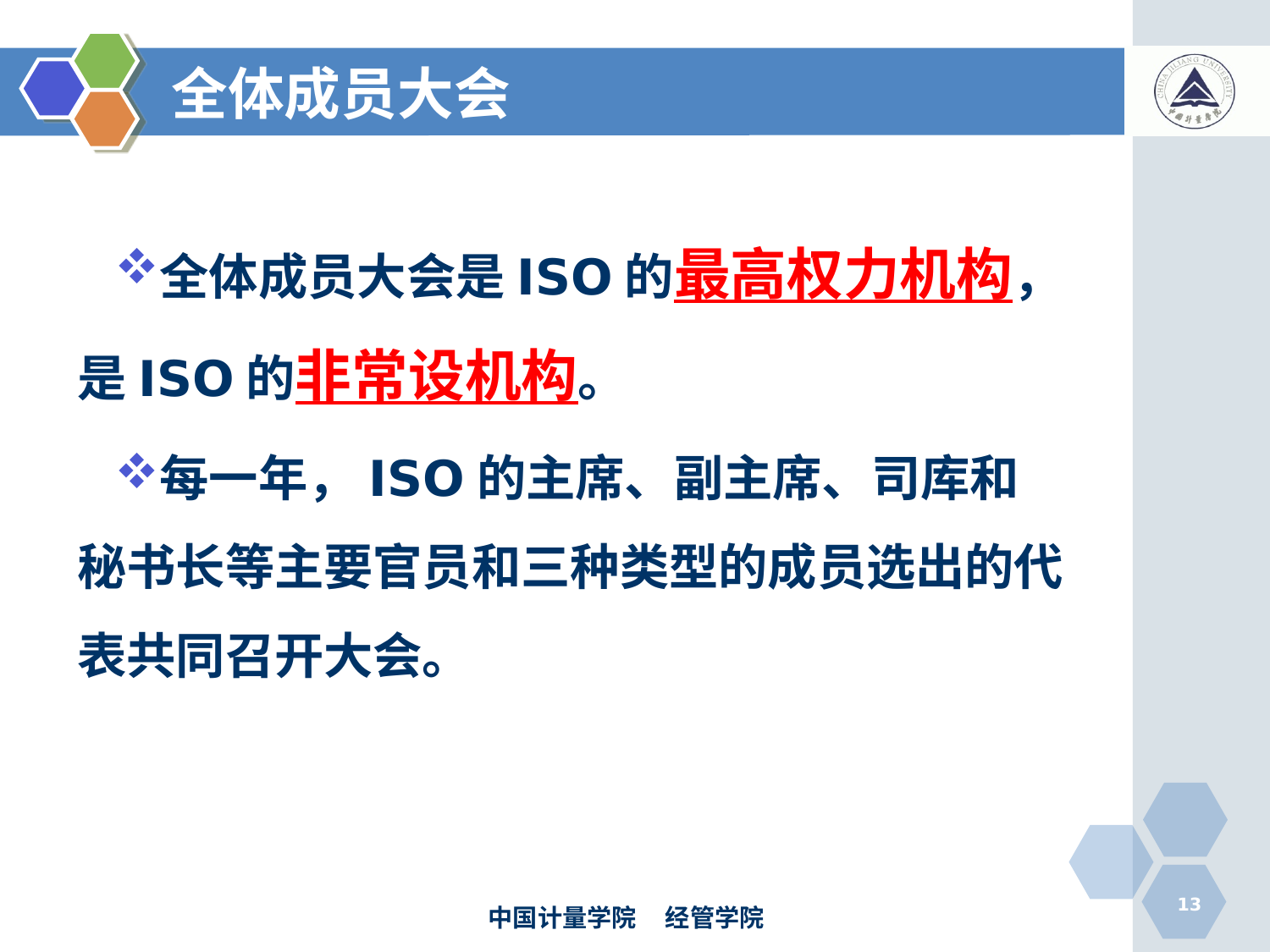

# 全体成员大会
全体成员大会是ISO的最高权力机构，是ISO的非常设机构。
每一年，ISO的主席、副主席、司库和秘书长等主要官员和三种类型的成员选出的代表共同召开大会。

13
中国计量学院     经管学院